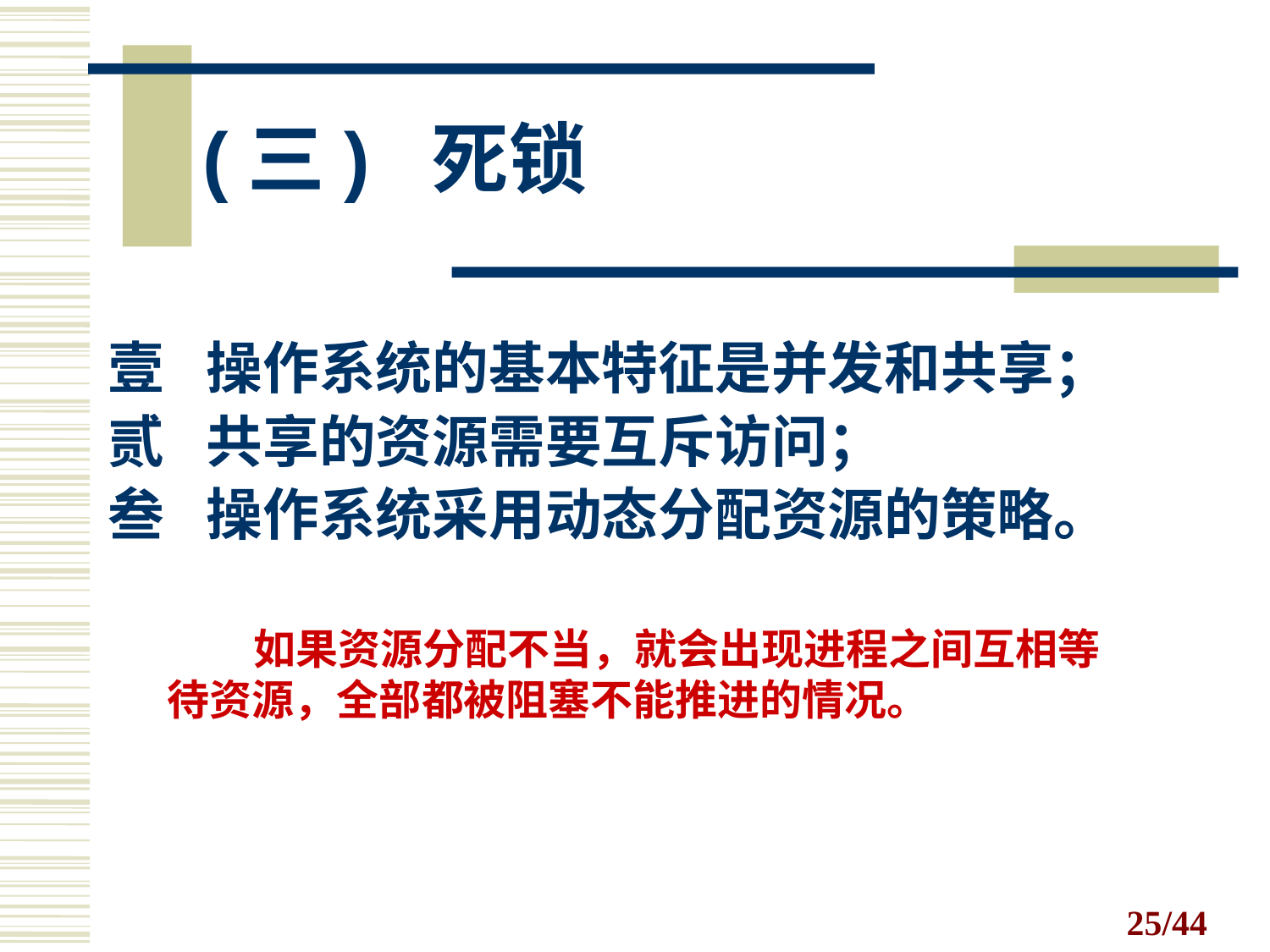

# (三)  死锁
操作系统的基本特征是并发和共享；
共享的资源需要互斥访问；
操作系统采用动态分配资源的策略。
        如果资源分配不当，就会出现进程之间互相等待资源，全部都被阻塞不能推进的情况。
25/44